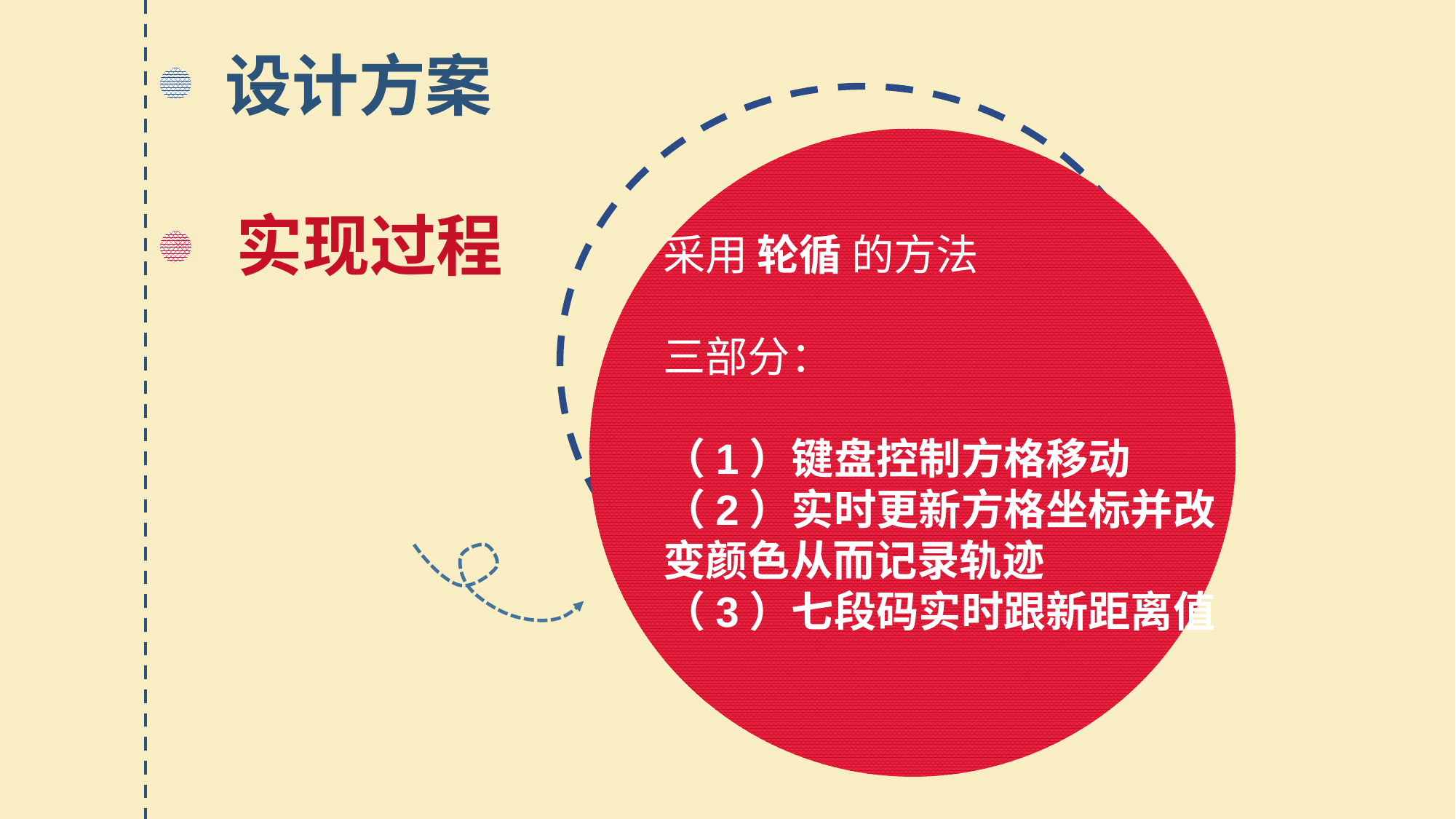

设计方案

 实现过程
采用 轮循 的方法

三部分：

（1）键盘控制方格移动
（2）实时更新方格坐标并改变颜色从而记录轨迹
（3）七段码实时跟新距离值